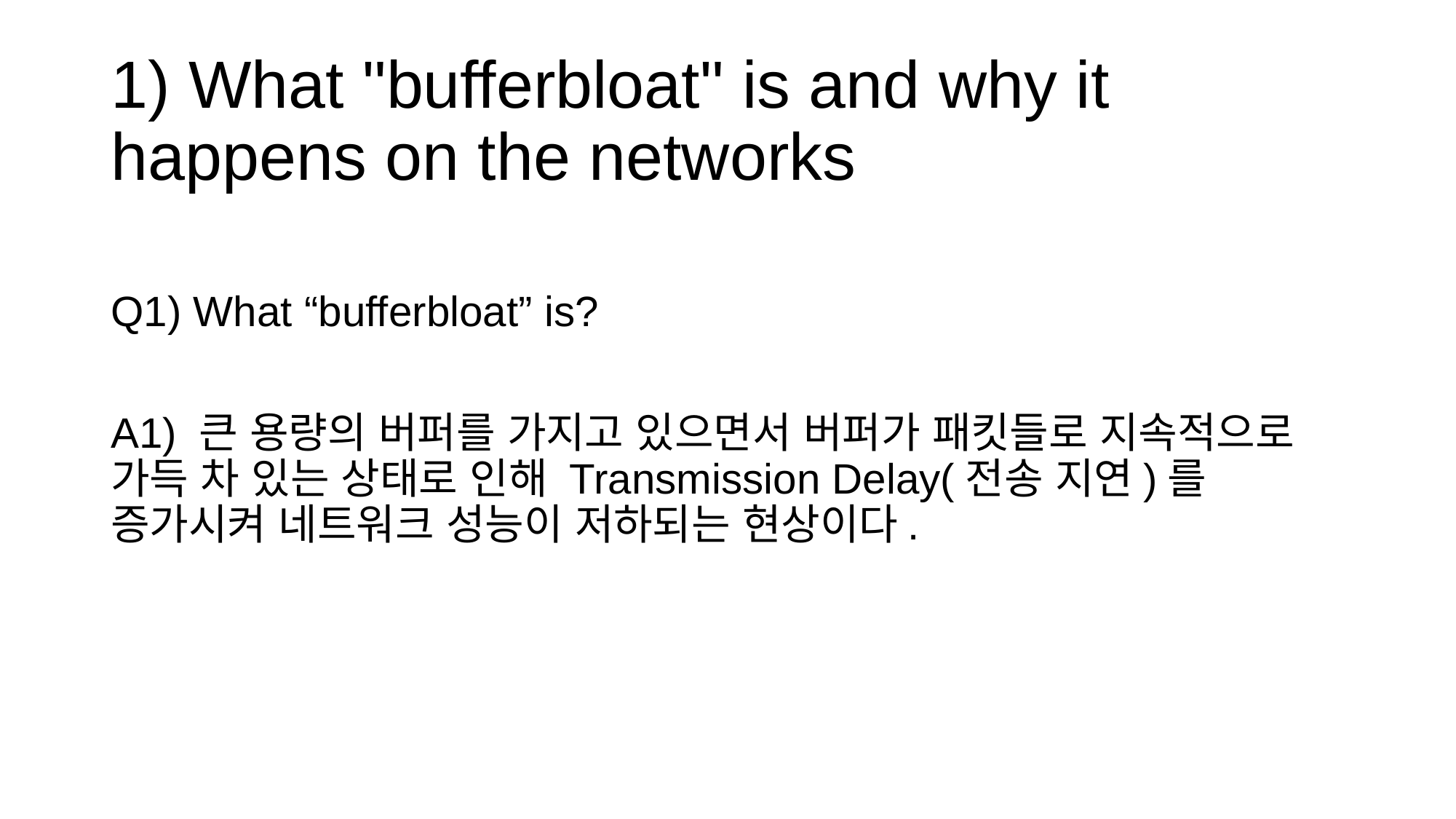

# 1) What "bufferbloat" is and why it happens on the networks

Q1) What “bufferbloat” is?

A1) 큰 용량의 버퍼를 가지고 있으면서 버퍼가 패킷들로 지속적으로 가득 차 있는 상태로 인해 Transmission Delay(전송 지연)를 증가시켜 네트워크 성능이 저하되는 현상이다.